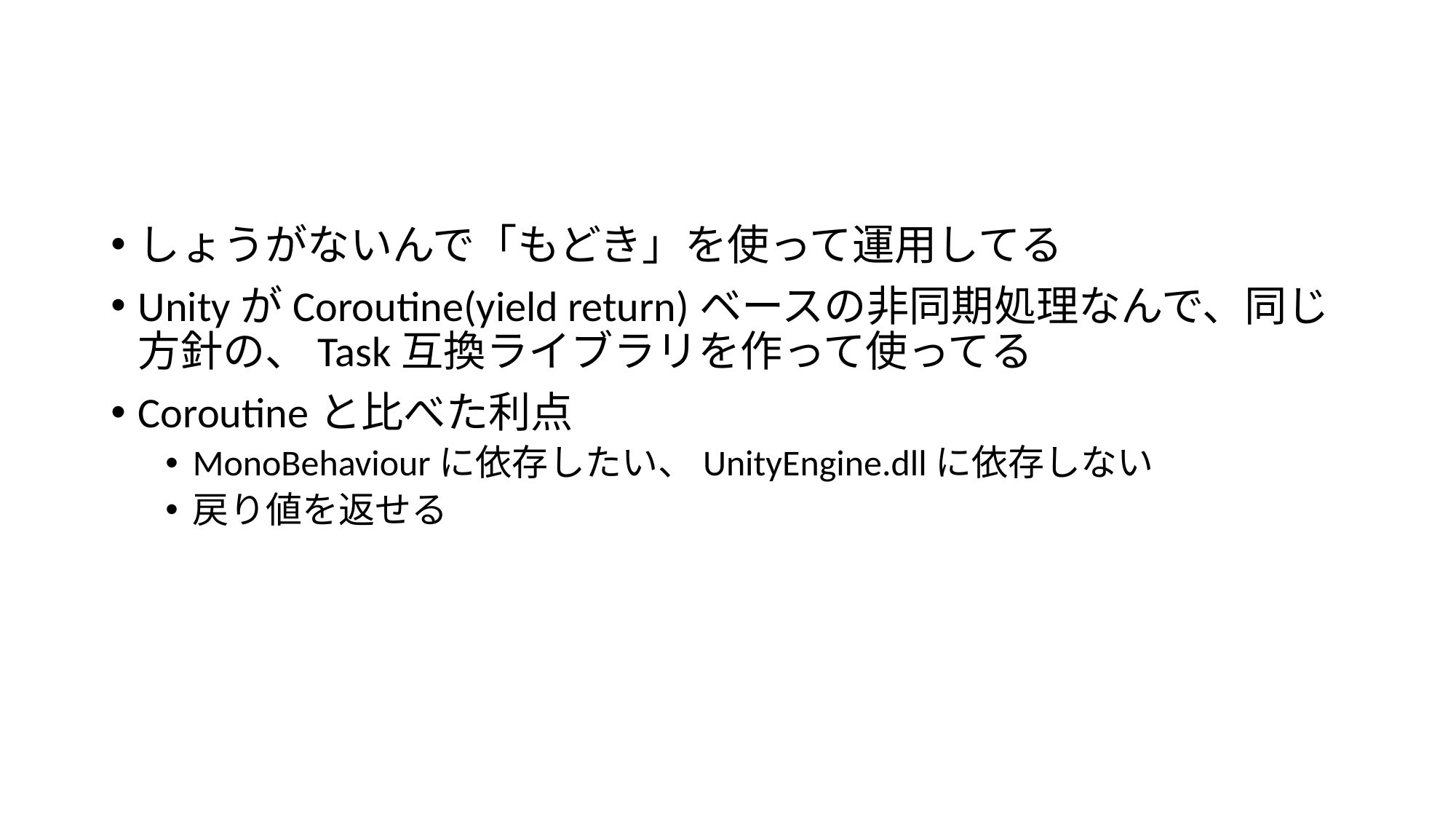

#
しょうがないんで「もどき」を使って運用してる
UnityがCoroutine(yield return)ベースの非同期処理なんで、同じ方針の、Task互換ライブラリを作って使ってる
Coroutineと比べた利点
MonoBehaviourに依存したい、UnityEngine.dllに依存しない
戻り値を返せる